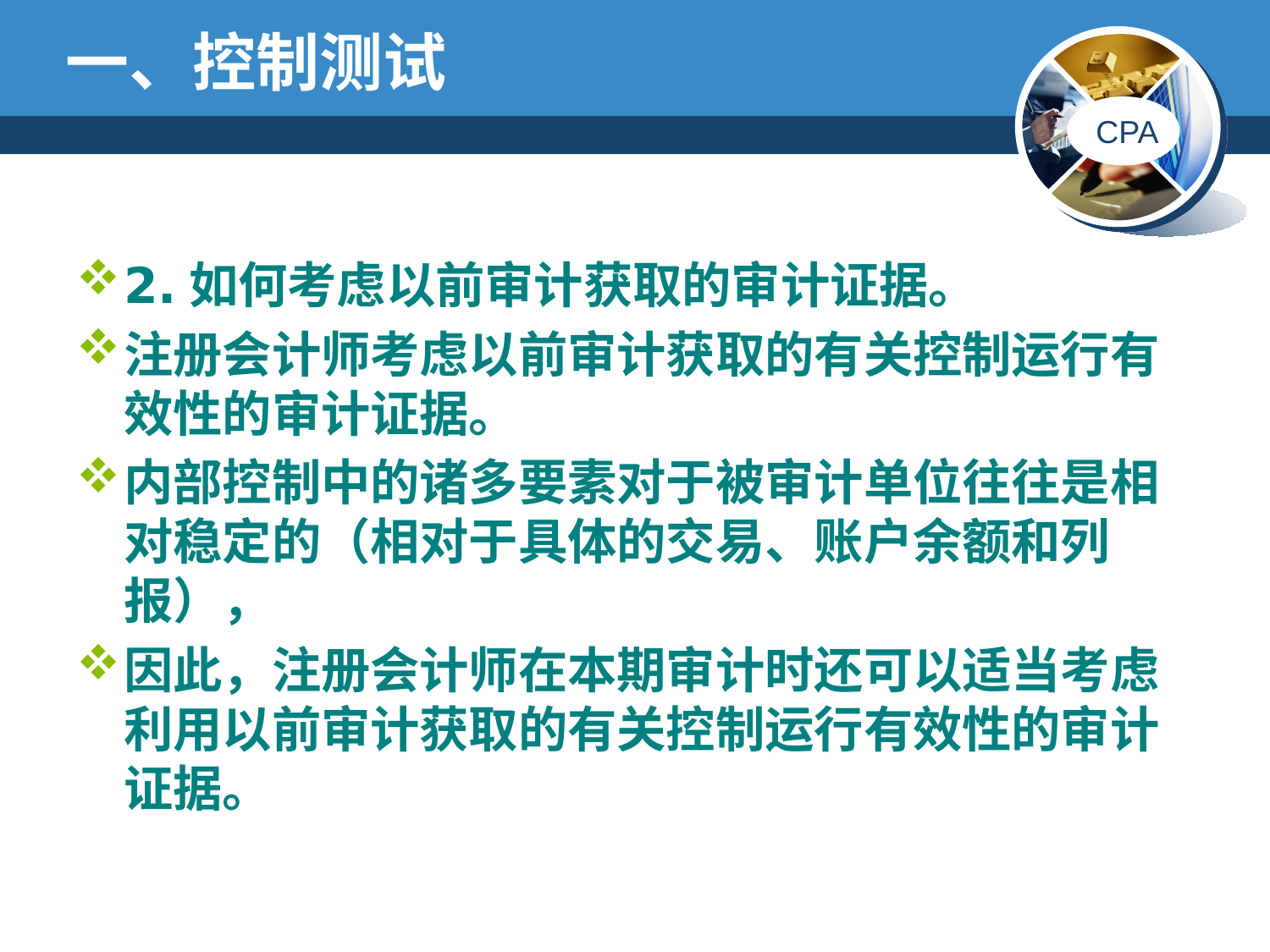

# 一、控制测试
2.如何考虑以前审计获取的审计证据。
注册会计师考虑以前审计获取的有关控制运行有效性的审计证据。
内部控制中的诸多要素对于被审计单位往往是相对稳定的（相对于具体的交易、账户余额和列报），
因此，注册会计师在本期审计时还可以适当考虑利用以前审计获取的有关控制运行有效性的审计证据。